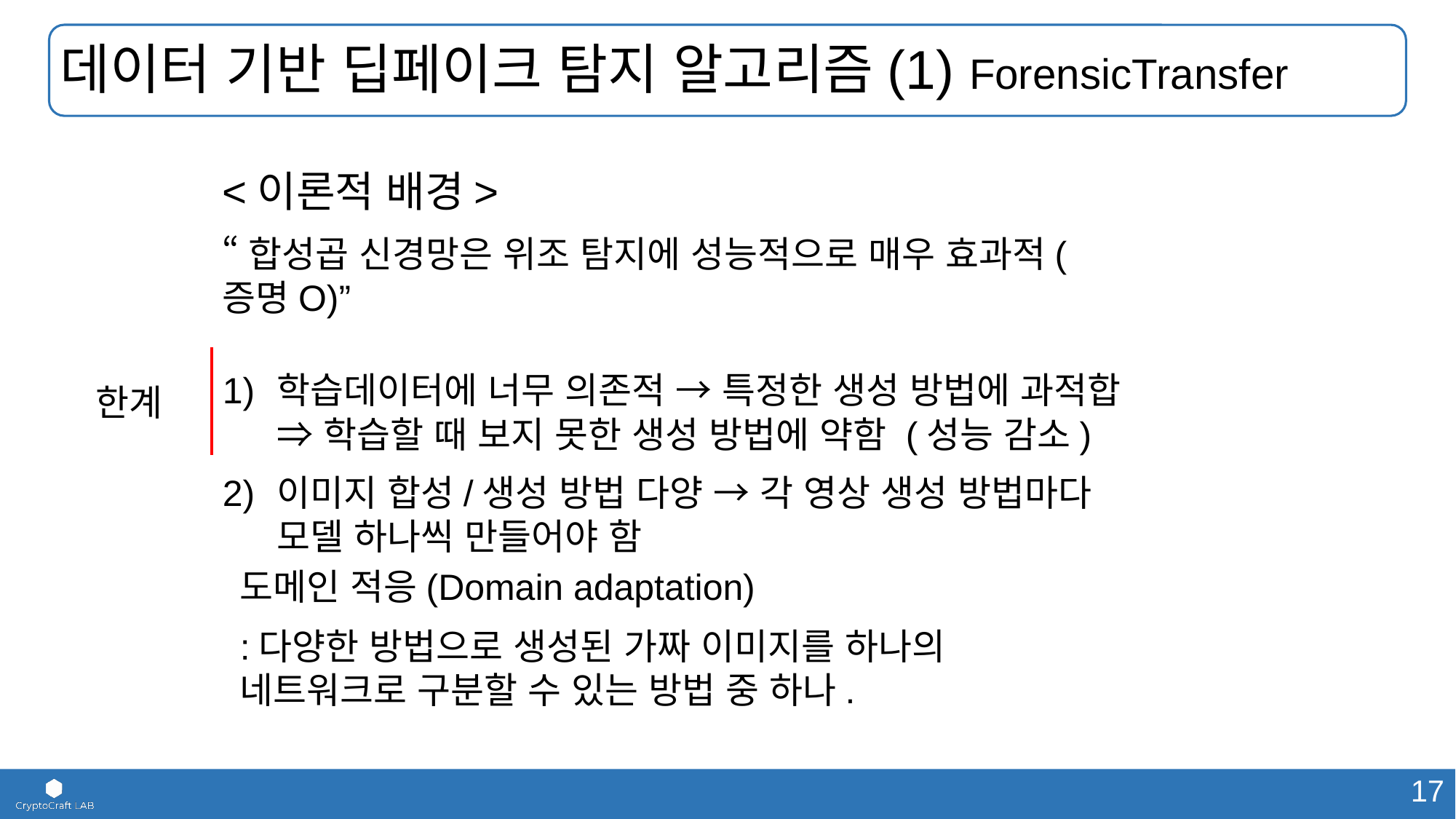

데이터 기반 딥페이크 탐지 알고리즘(1) ForensicTransfer
<이론적 배경>
“합성곱 신경망은 위조 탐지에 성능적으로 매우 효과적(증명O)”

학습데이터에 너무 의존적 → 특정한 생성 방법에 과적합 ⇒ 학습할 때 보지 못한 생성 방법에 약함 (성능 감소)
이미지 합성/생성 방법 다양 → 각 영상 생성 방법마다 모델 하나씩 만들어야 함
한계
도메인 적응(Domain adaptation)
:다양한 방법으로 생성된 가짜 이미지를 하나의 네트워크로 구분할 수 있는 방법 중 하나.